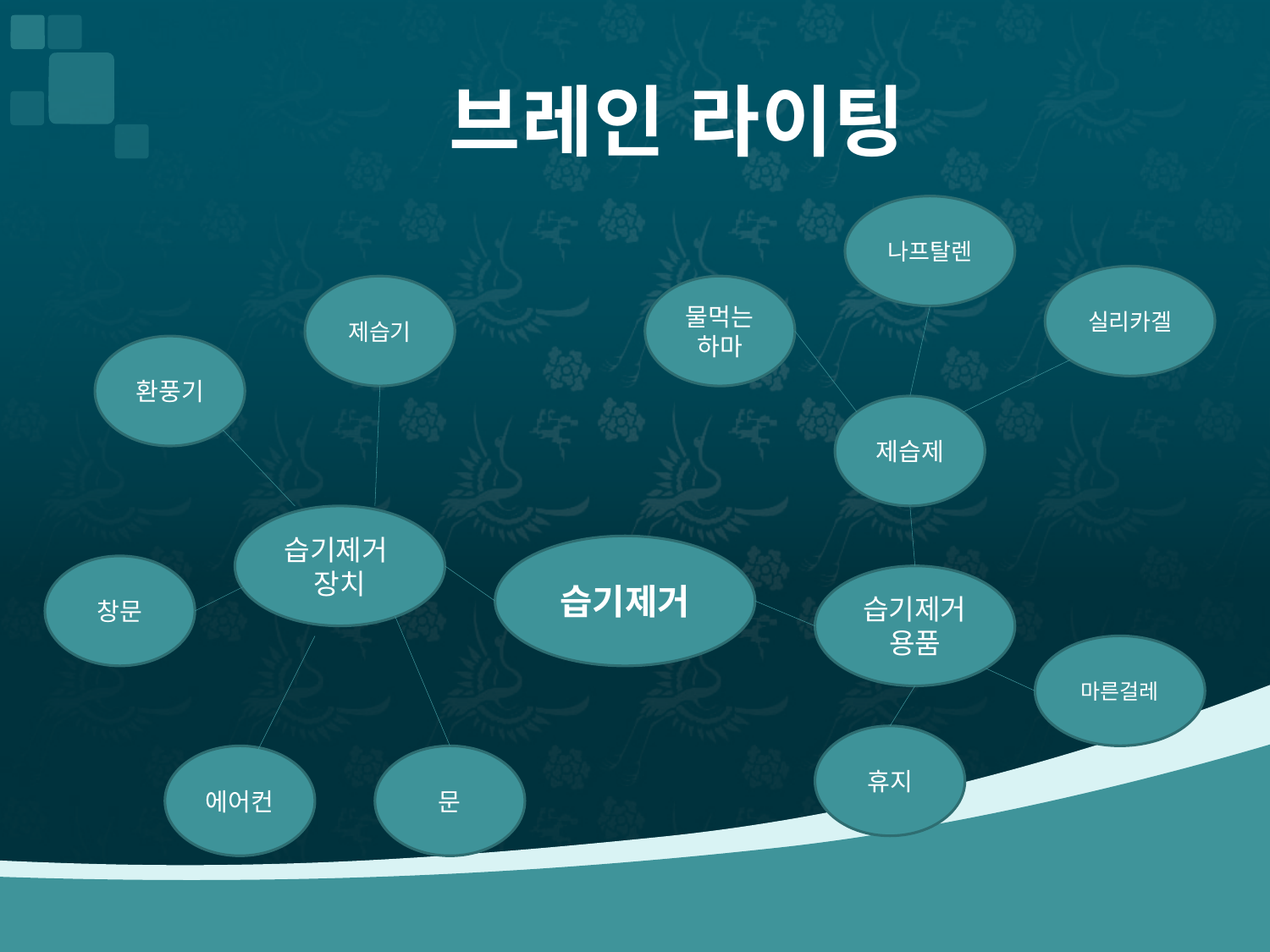

# 브레인 라이팅
나프탈렌
실리카겔
제습기
물먹는 하마
환풍기
제습제
습기제거
장치
습기제거
창문
습기제거
용품
마른걸레
휴지
에어컨
문